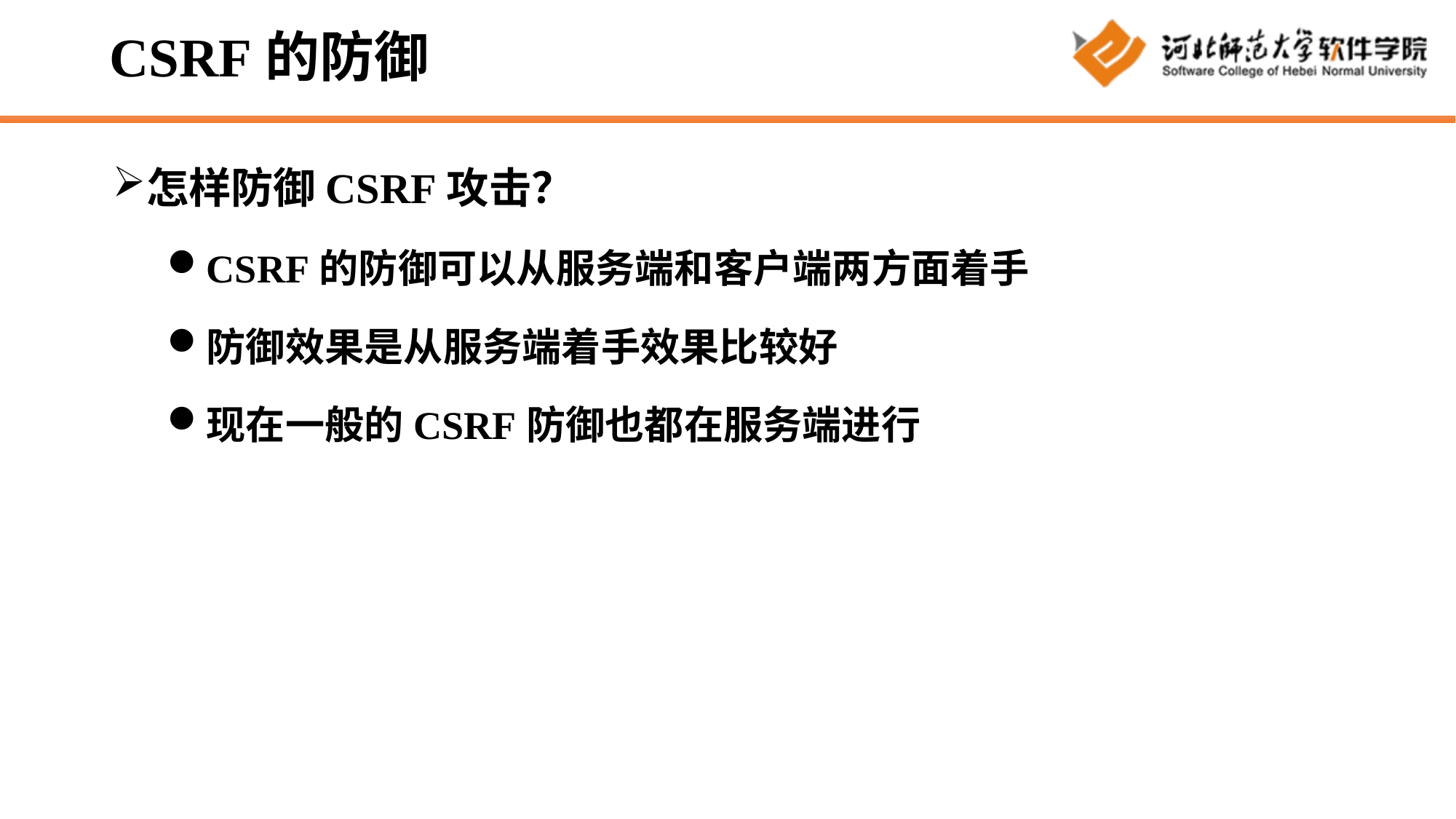

# CSRF的防御
怎样防御CSRF攻击？
CSRF的防御可以从服务端和客户端两方面着手
防御效果是从服务端着手效果比较好
现在一般的CSRF防御也都在服务端进行